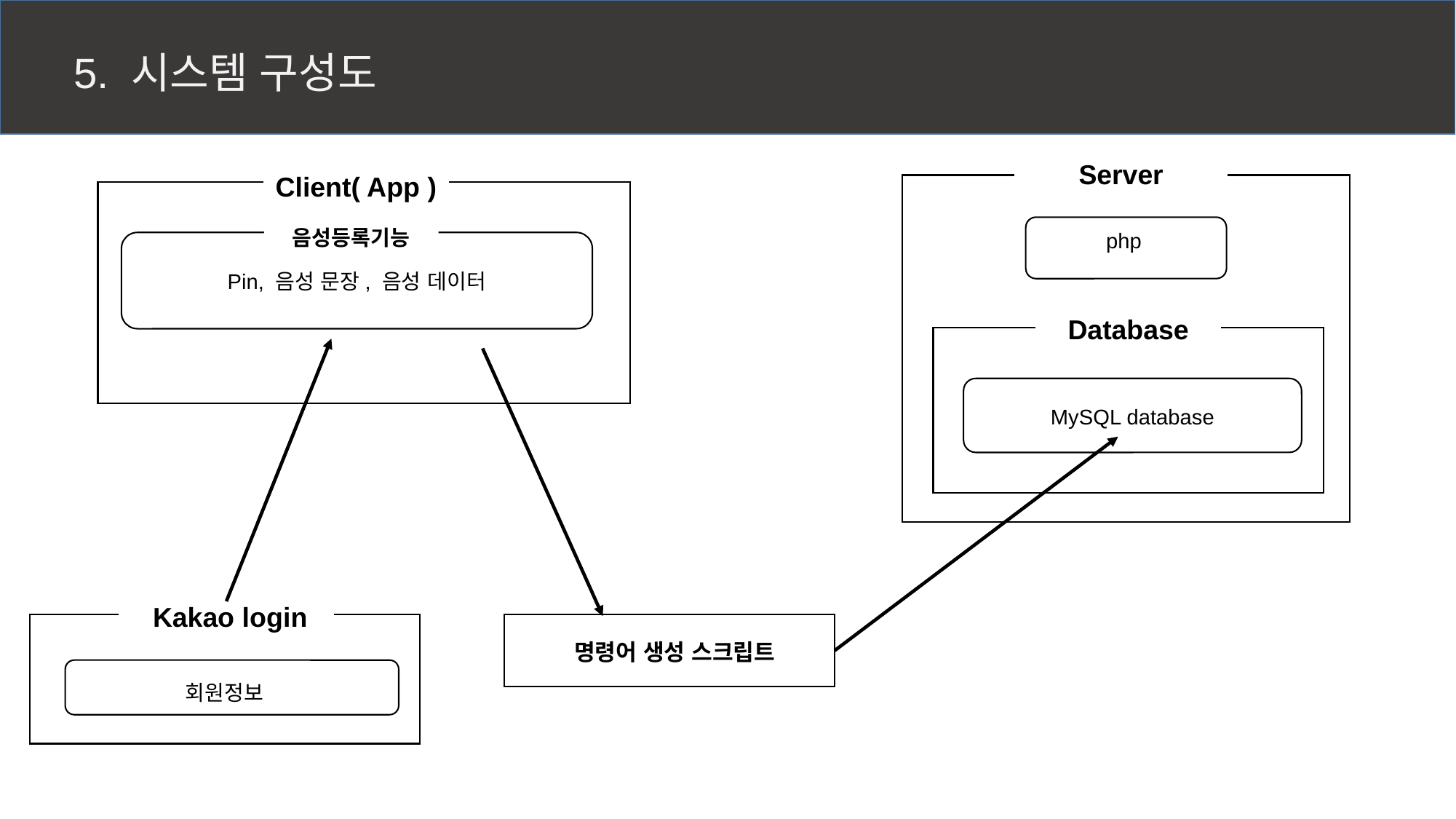

# 5. 시스템 구성도
Server
Client( App )

음성등록기능
php
Pin, 음성 문장, 음성 데이터

Database

MySQL database
 Kakao login

 명령어 생성 스크립트

회원정보